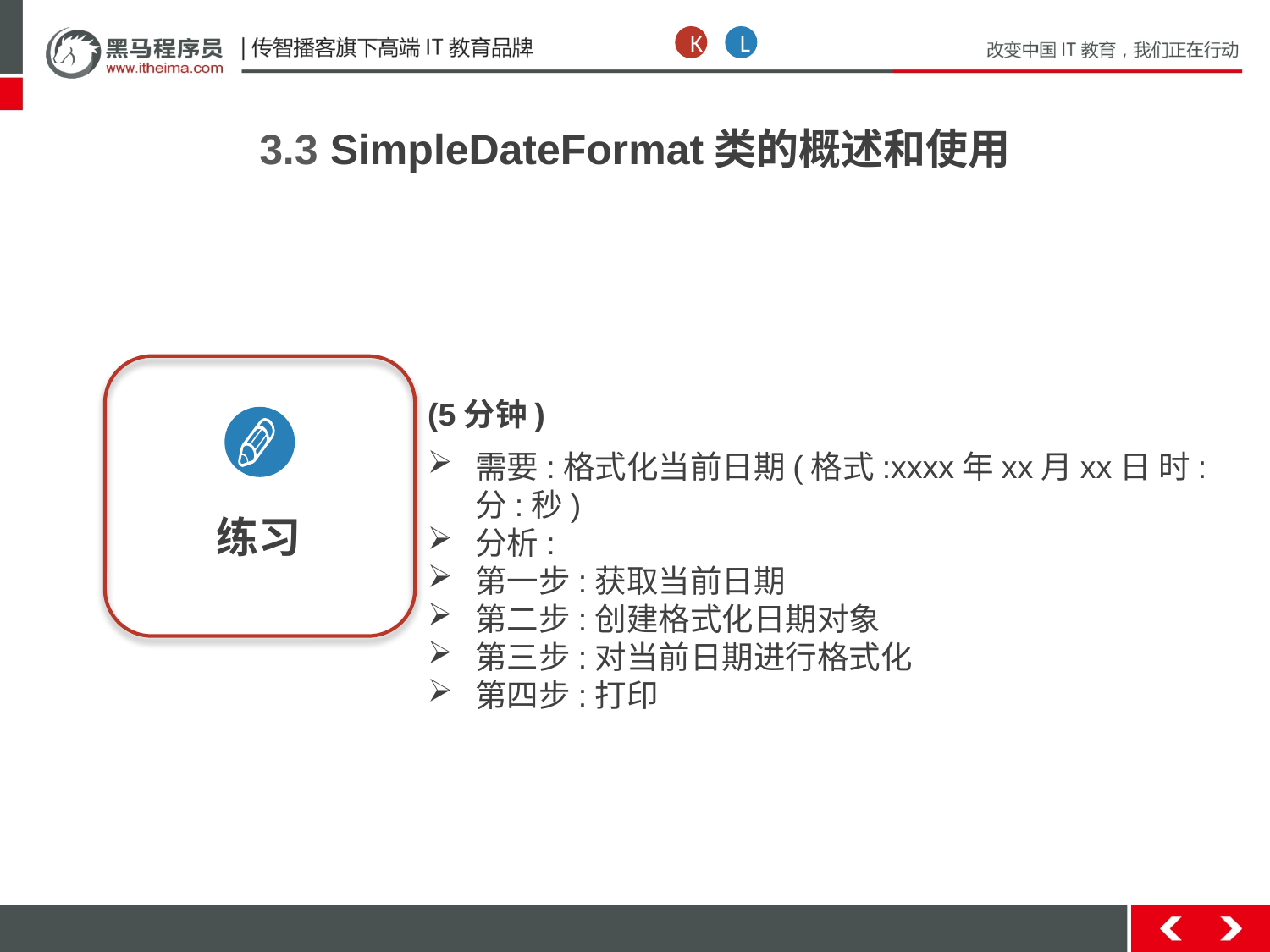

K
L
3.3 SimpleDateFormat类的概述和使用

练习
(5分钟)
需要:格式化当前日期(格式:xxxx年xx月xx日 时:分:秒)
分析:
第一步:获取当前日期
第二步:创建格式化日期对象
第三步:对当前日期进行格式化
第四步:打印